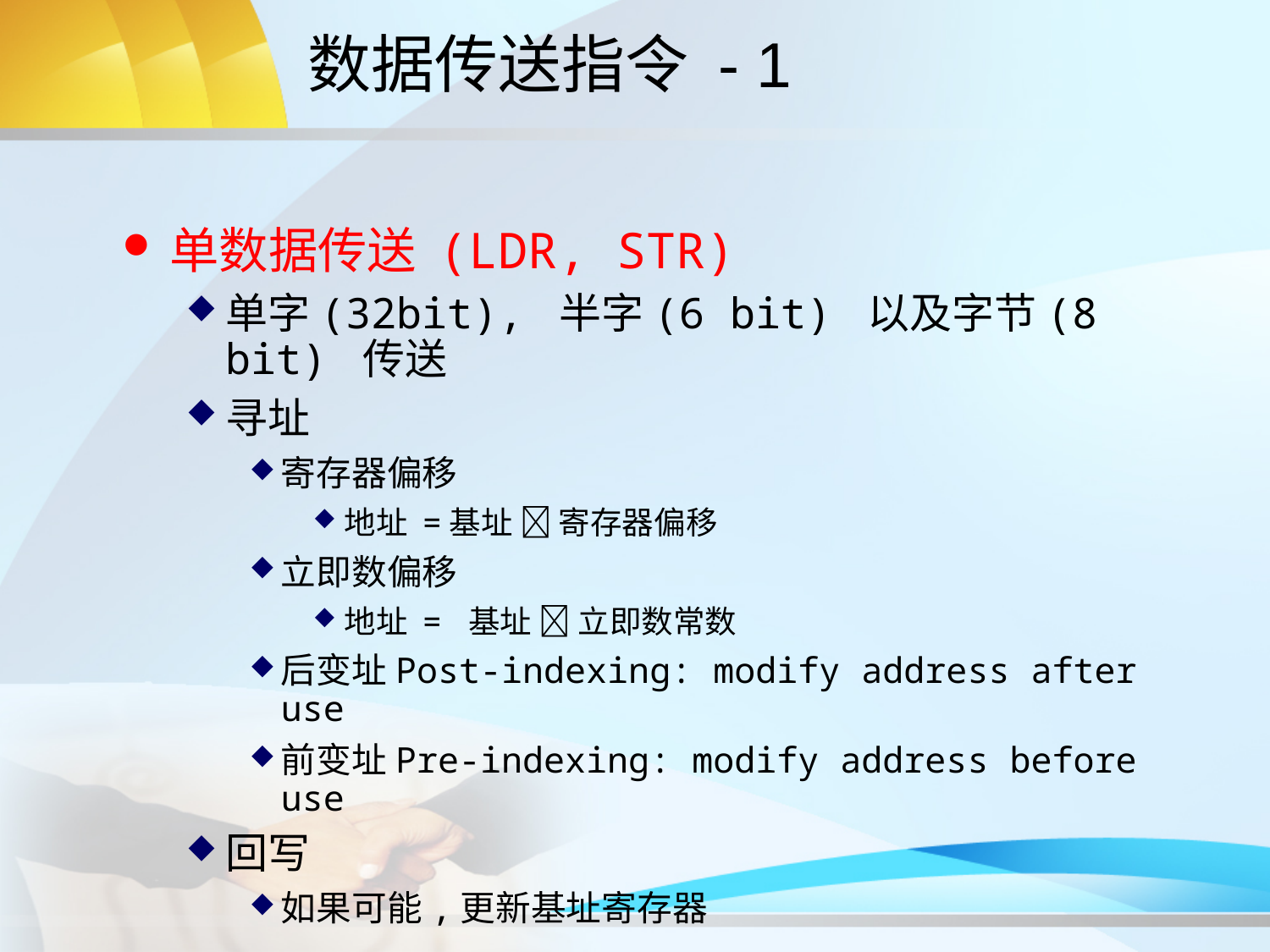

# 数据传送指令 - 1
单数据传送 (LDR, STR)
单字(32bit), 半字(6 bit) 以及字节(8 bit) 传送
寻址
寄存器偏移
地址 =基址 ± 寄存器偏移
立即数偏移
地址 = 基址 ± 立即数常数
后变址Post-indexing: modify address after use
前变址Pre-indexing: modify address before use
回写
如果可能,更新基址寄存器